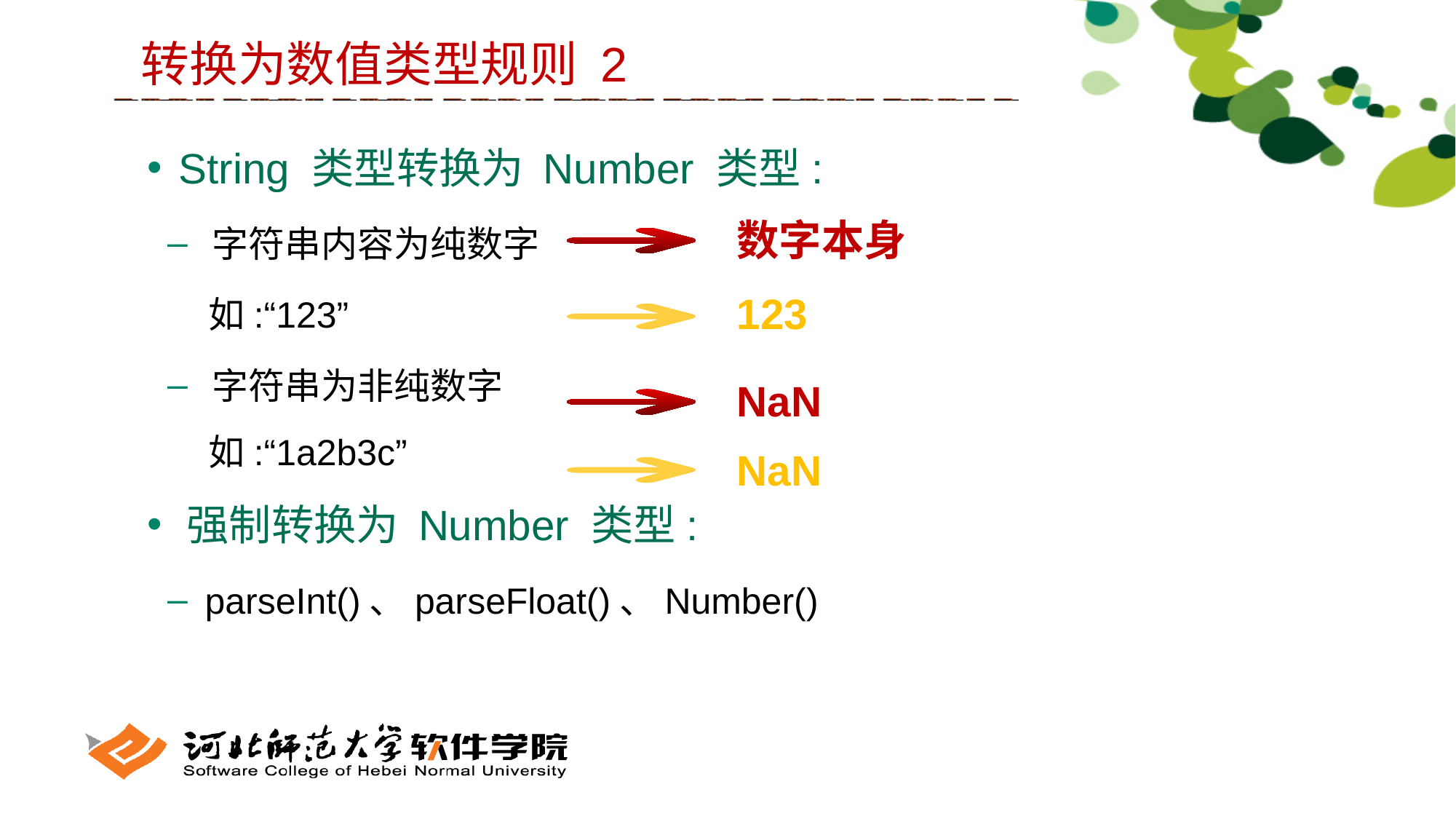

转换为数值类型规则 2

 String 类型转换为 Number 类型:
 字符串内容为纯数字
    如:“123”
 字符串为非纯数字
    如:“1a2b3c”
 强制转换为 Number 类型:
 parseInt()、parseFloat()、Number()

数字本身

123

NaN

NaN